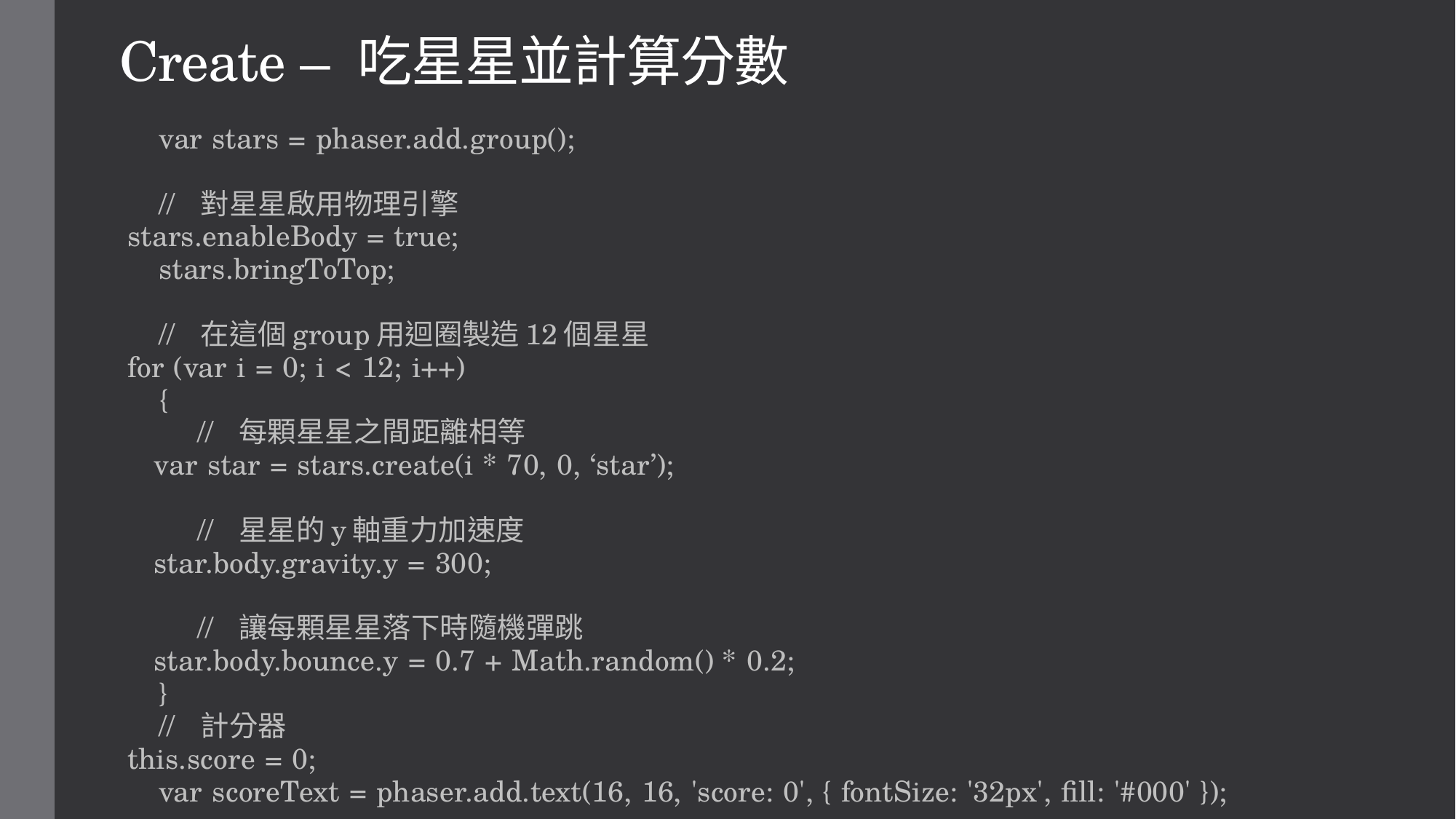

# Create – 吃星星並計算分數
            var stars = phaser.add.group();
            //  對星星啟用物理引擎
            stars.enableBody = true;
            stars.bringToTop;
            //  在這個group用迴圈製造12個星星
            for (var i = 0; i < 12; i++)
            {
                //  每顆星星之間距離相等
                var star = stars.create(i * 70, 0, ‘star’);
                //  星星的y軸重力加速度
                star.body.gravity.y = 300;
                //  讓每顆星星落下時隨機彈跳
                star.body.bounce.y = 0.7 + Math.random() * 0.2;
            }
            //  計分器
            this.score = 0;
            var scoreText = phaser.add.text(16, 16, 'score: 0', { fontSize: '32px', fill: '#000' });